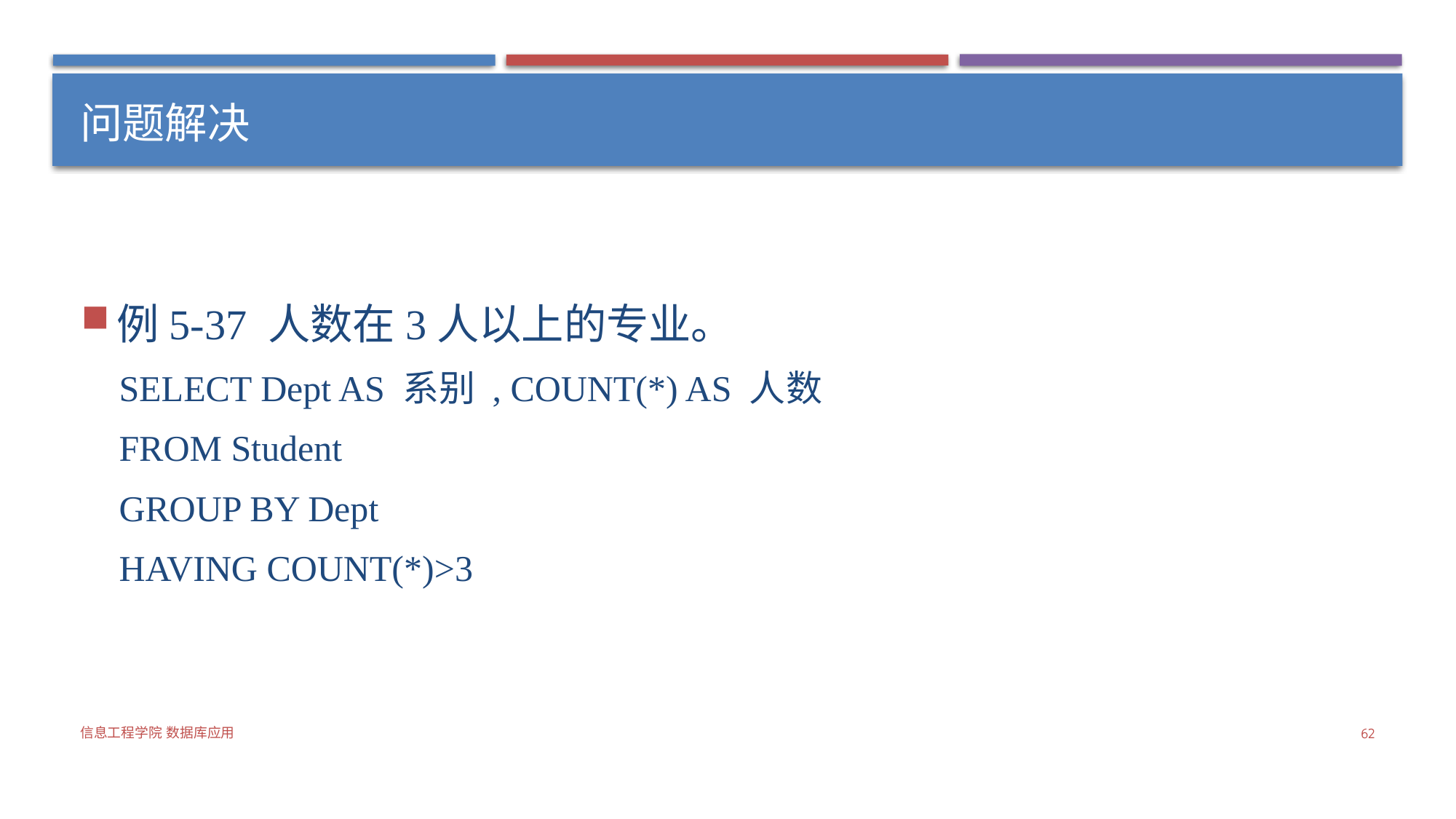

# 问题解决
例5-37 人数在3人以上的专业。
SELECT Dept AS 系别 , COUNT(*) AS 人数
FROM Student
GROUP BY Dept
HAVING COUNT(*)>3
信息工程学院 数据库应用
62